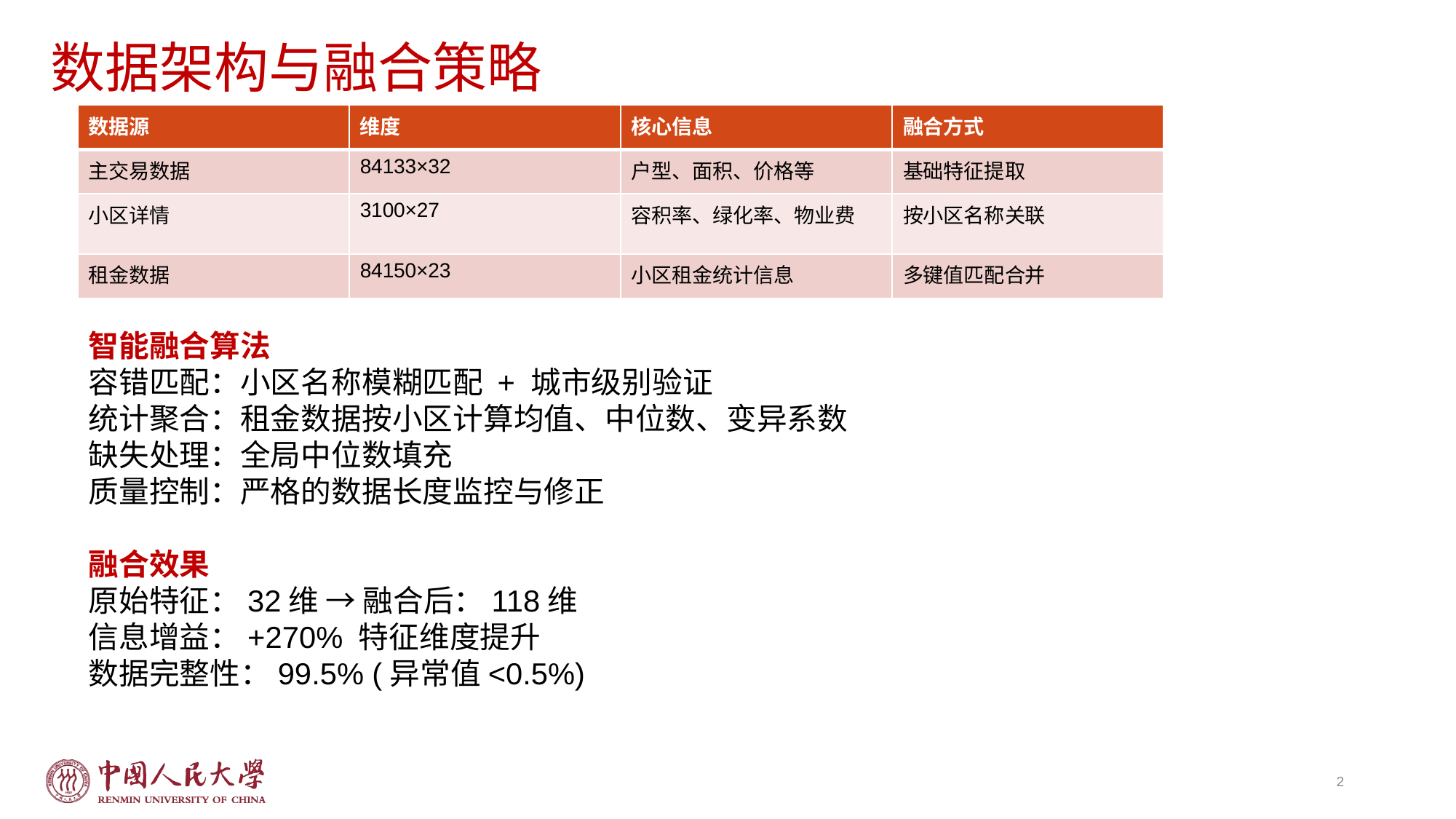

数据架构与融合策略
| 数据源 | 维度 | 核心信息 | 融合方式 |
| --- | --- | --- | --- |
| 主交易数据 | 84133×32 | 户型、面积、价格等 | 基础特征提取 |
| 小区详情 | 3100×27 | 容积率、绿化率、物业费 | 按小区名称关联 |
| 租金数据 | 84150×23 | 小区租金统计信息 | 多键值匹配合并 |
1
智能融合算法
容错匹配：小区名称模糊匹配 + 城市级别验证
统计聚合：租金数据按小区计算均值、中位数、变异系数
缺失处理：全局中位数填充
质量控制：严格的数据长度监控与修正

融合效果
原始特征：32维 → 融合后：118维
信息增益：+270% 特征维度提升
数据完整性：99.5% (异常值<0.5%)
2=
3
41
2